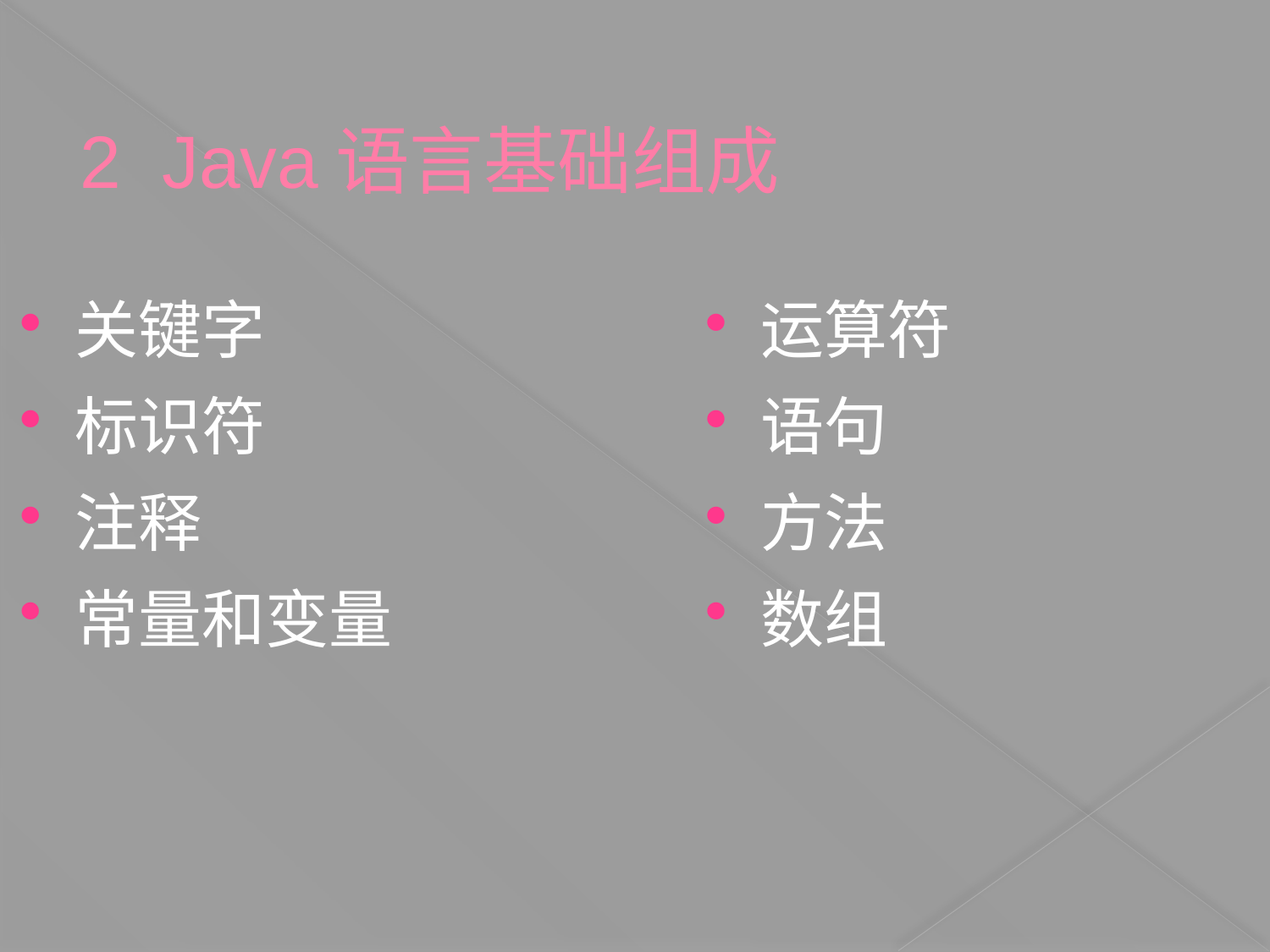

2  Java语言基础组成
# 关键字
标识符
注释
常量和变量
运算符
语句
方法
数组